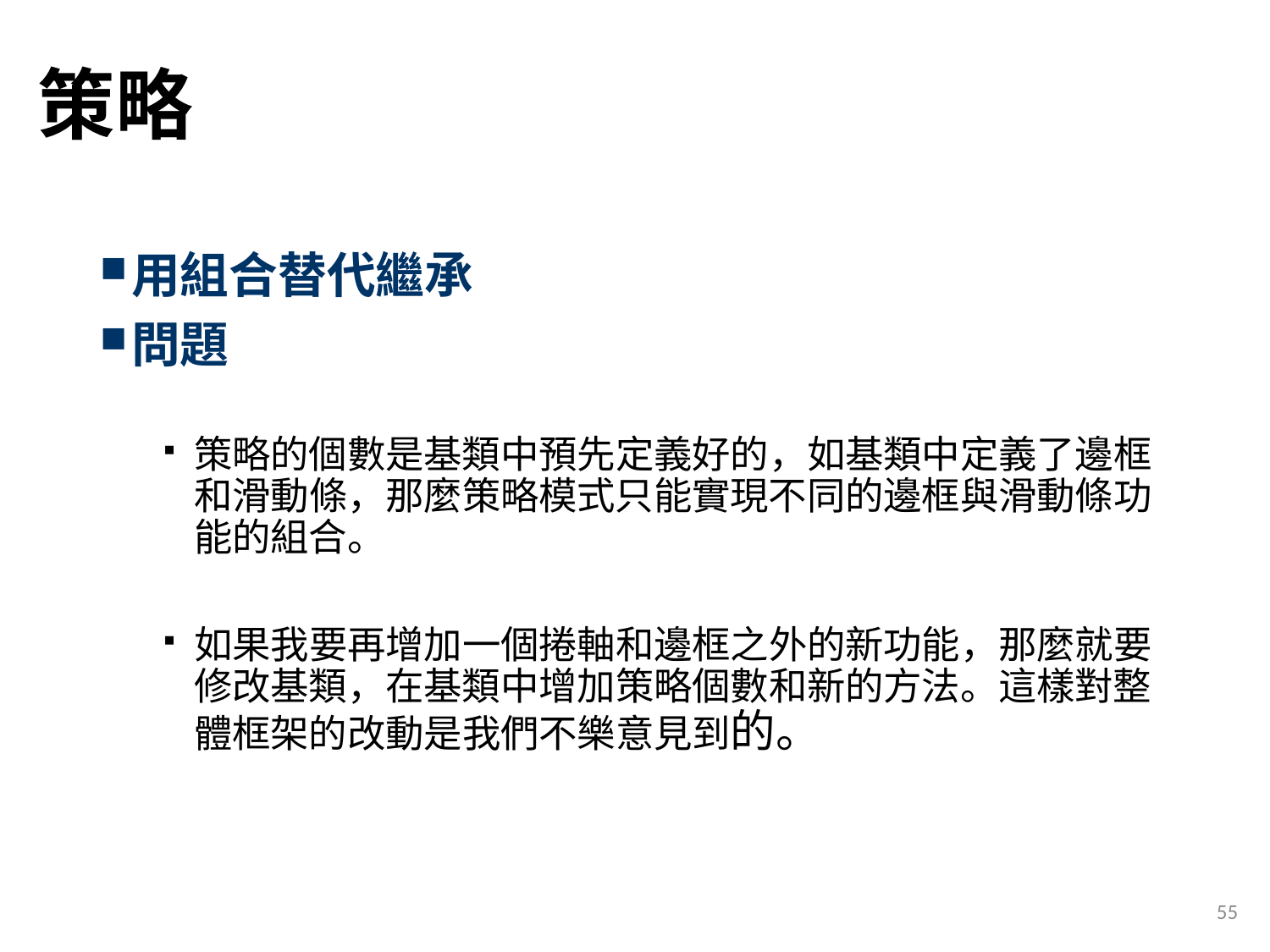

# 策略

用組合替代繼承
問題

策略的個數是基類中預先定義好的，如基類中定義了邊框和滑動條，那麼策略模式只能實現不同的邊框與滑動條功能的組合。

如果我要再增加一個捲軸和邊框之外的新功能，那麼就要修改基類，在基類中增加策略個數和新的方法。這樣對整體框架的改動是我們不樂意見到的。

55